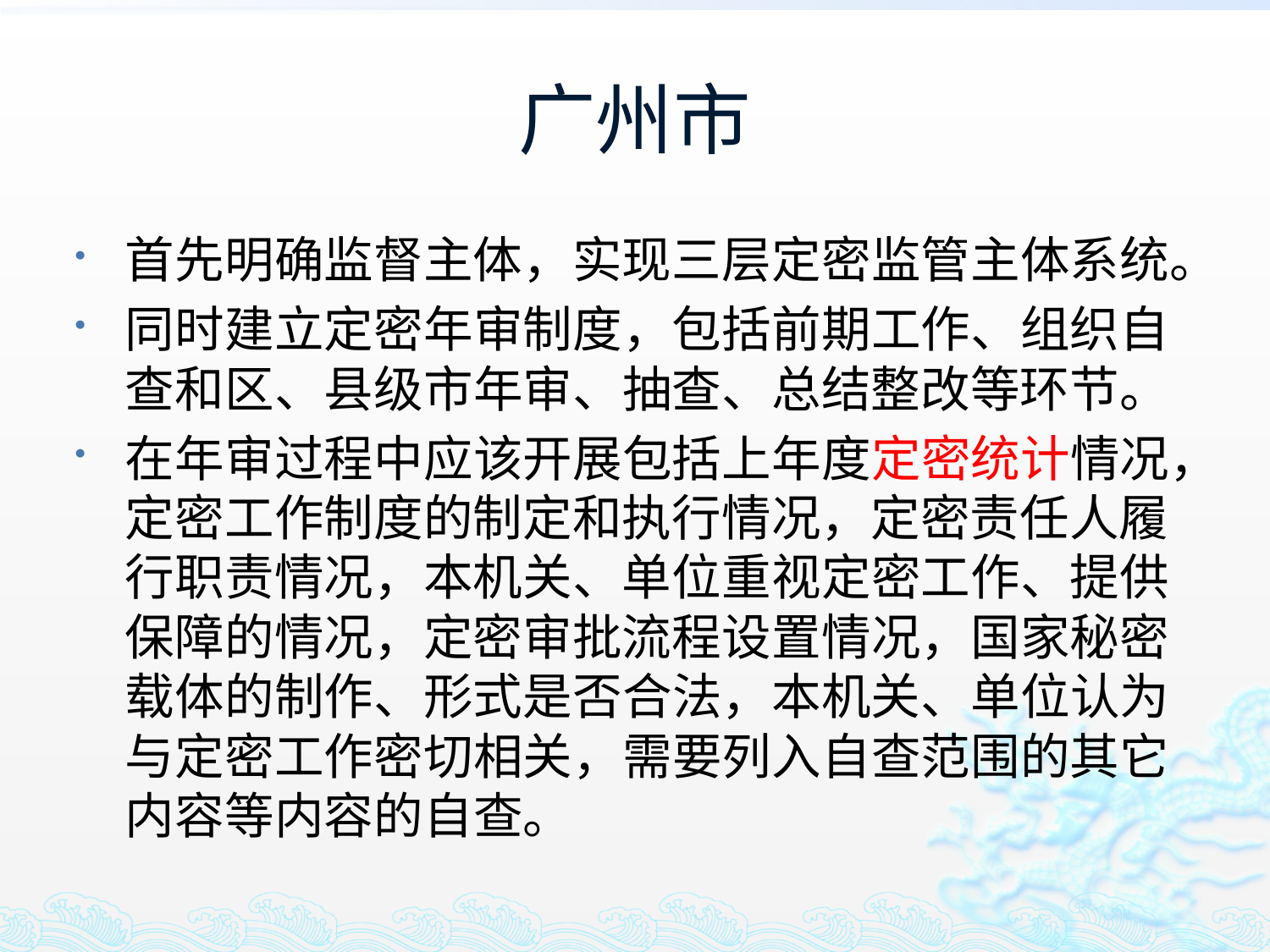

# 广州市
首先明确监督主体，实现三层定密监管主体系统。
同时建立定密年审制度，包括前期工作、组织自查和区、县级市年审、抽查、总结整改等环节。
在年审过程中应该开展包括上年度定密统计情况，定密工作制度的制定和执行情况，定密责任人履行职责情况，本机关、单位重视定密工作、提供保障的情况，定密审批流程设置情况，国家秘密载体的制作、形式是否合法，本机关、单位认为与定密工作密切相关，需要列入自查范围的其它内容等内容的自查。